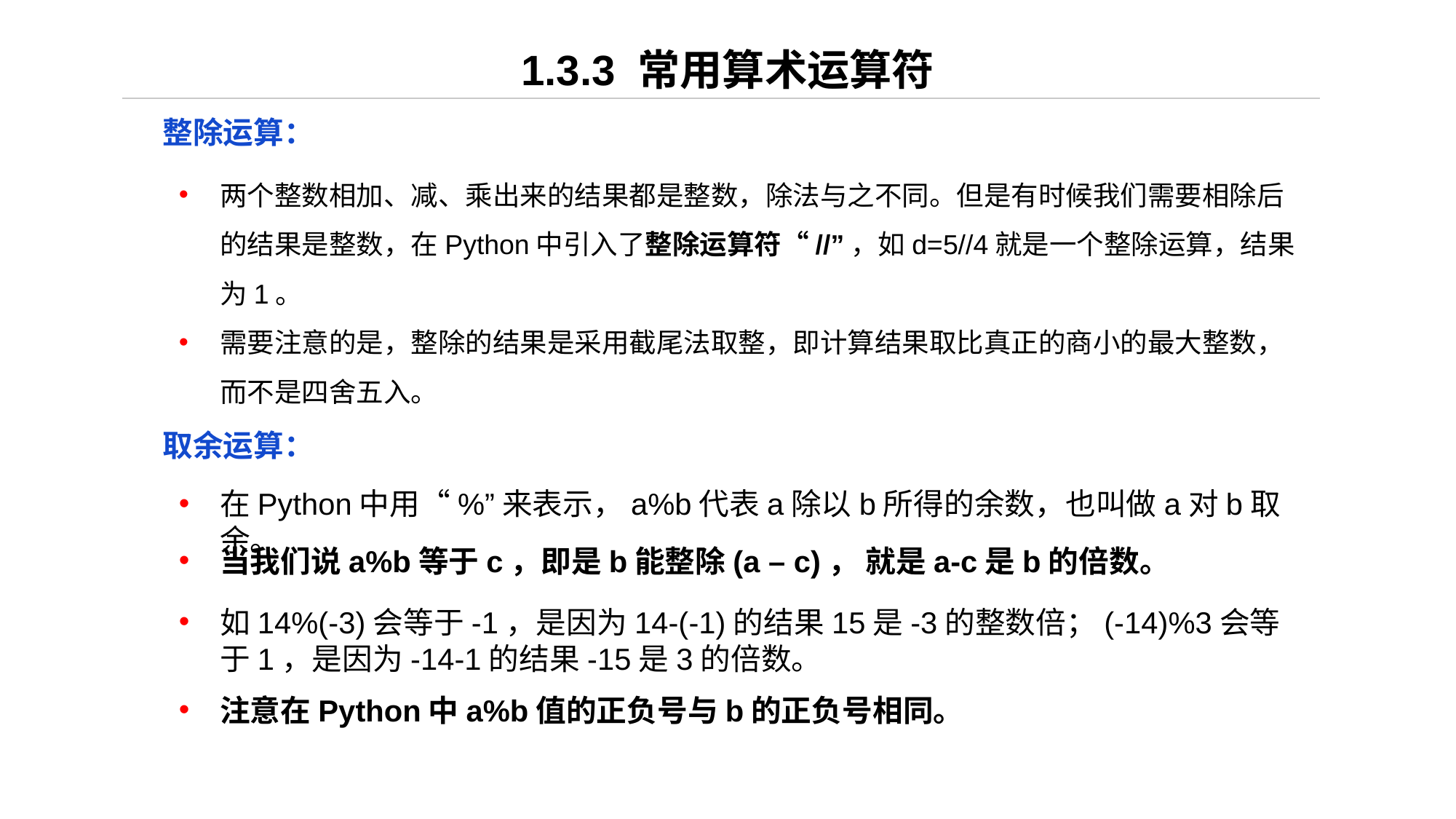

# 1.3.3 常用算术运算符
整除运算：
两个整数相加、减、乘出来的结果都是整数，除法与之不同。但是有时候我们需要相除后的结果是整数，在Python中引入了整除运算符“//”，如d=5//4就是一个整除运算，结果为1。
需要注意的是，整除的结果是采用截尾法取整，即计算结果取比真正的商小的最大整数，而不是四舍五入。
取余运算：
在Python中用“%”来表示，a%b代表a除以b所得的余数，也叫做a对b取余。
当我们说a%b等于c，即是b能整除(a – c)， 就是a-c是b的倍数。
如14%(-3)会等于-1，是因为14-(-1)的结果15是-3的整数倍；(-14)%3会等于1，是因为-14-1的结果-15是3的倍数。
注意在Python中a%b值的正负号与b的正负号相同。